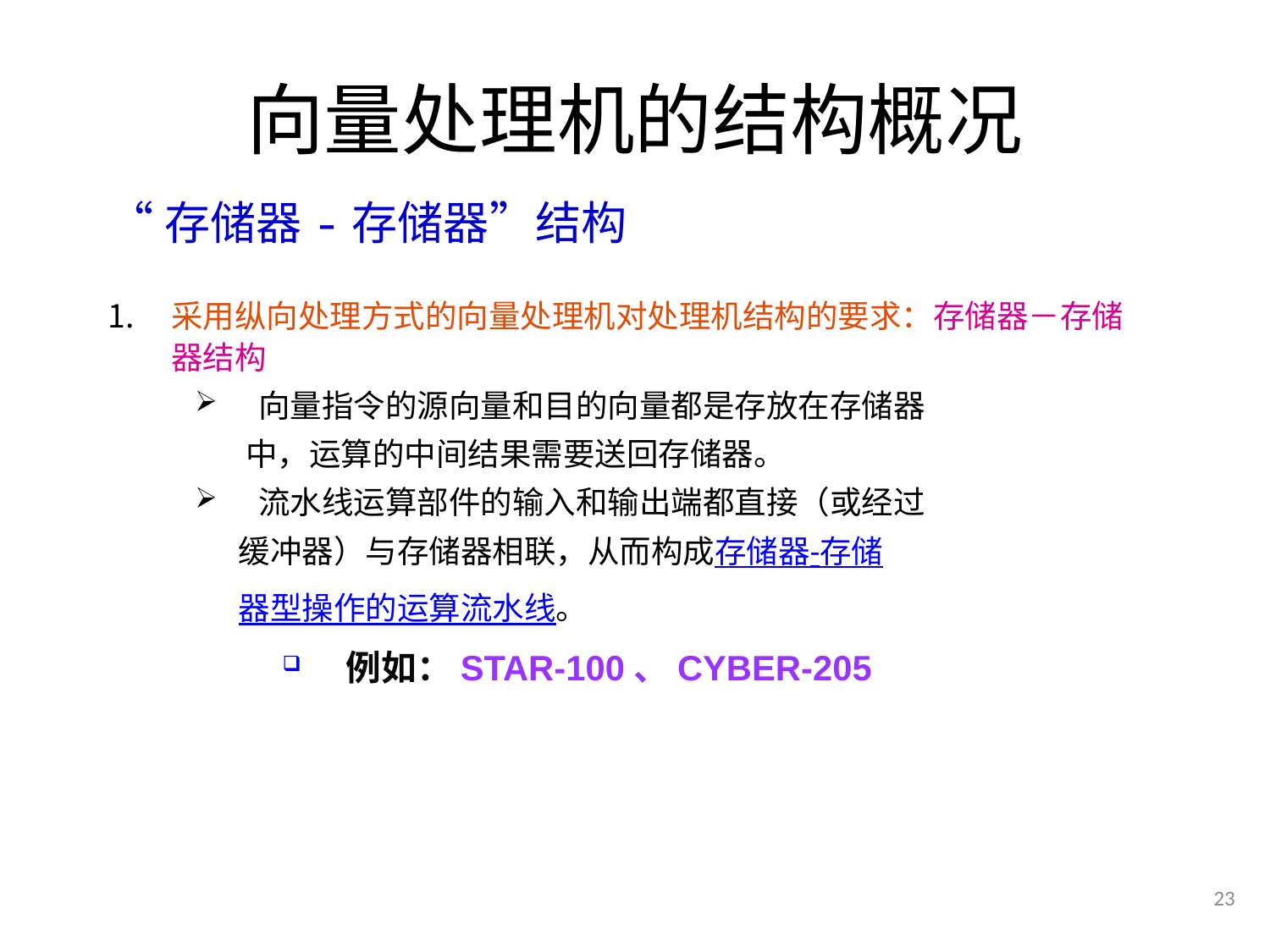

# 向量处理机的结构概况
“存储器-存储器”结构
采用纵向处理方式的向量处理机对处理机结构的要求：存储器－存储器结构
向量指令的源向量和目的向量都是存放在存储器
      中，运算的中间结果需要送回存储器。
流水线运算部件的输入和输出端都直接（或经过
     缓冲器）与存储器相联，从而构成存储器-存储
     器型操作的运算流水线。
例如：STAR-100、CYBER-205
23